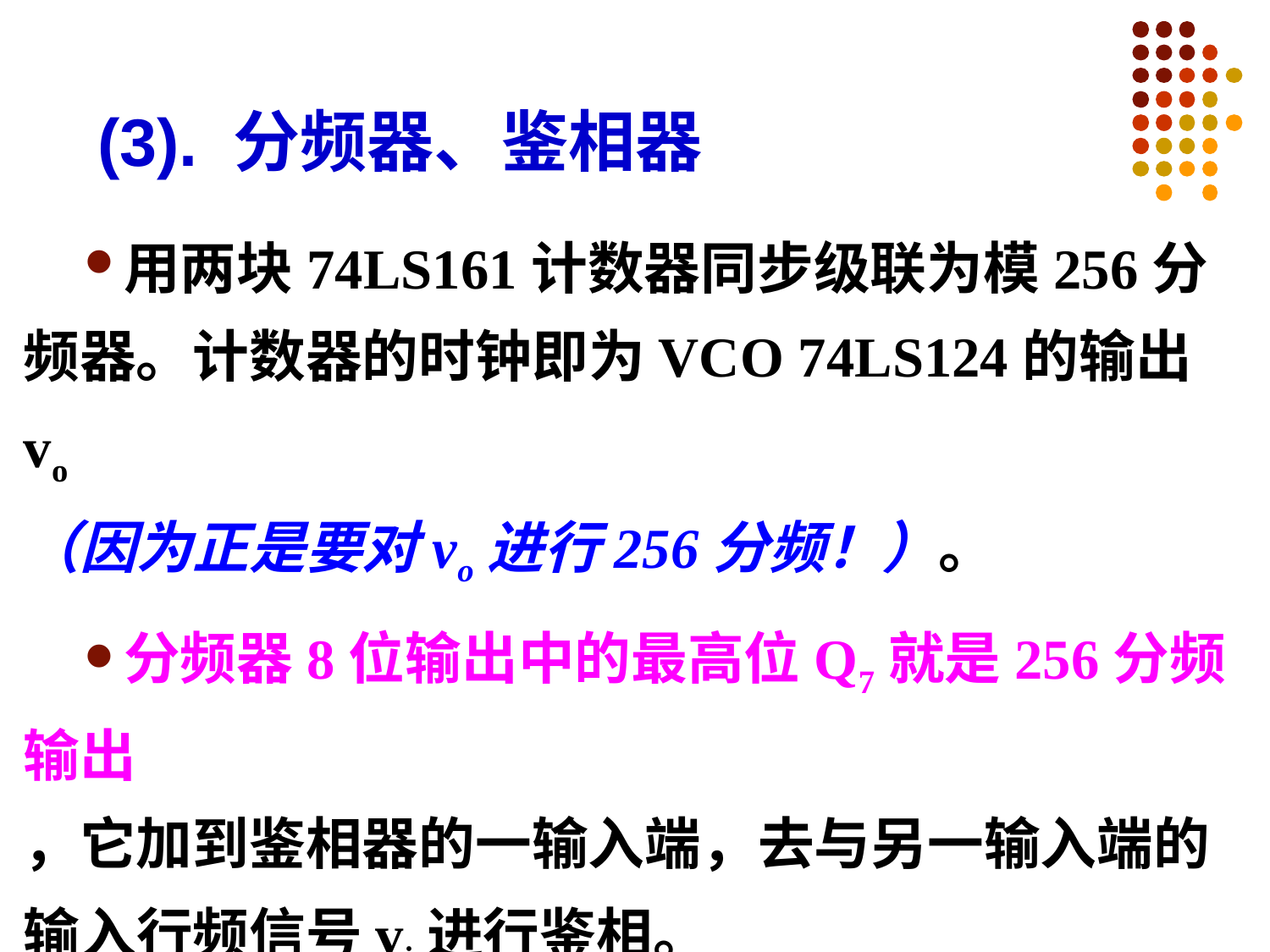

# (3). 分频器、鉴相器
用两块74LS161计数器同步级联为模256分频器。计数器的时钟即为VCO 74LS124的输出vo
（因为正是要对vo进行256分频！）。
分频器8位输出中的最高位Q7就是256分频输出
，它加到鉴相器的一输入端，去与另一输入端的输入行频信号vi进行鉴相。
其电路与波形如图3-102所示。